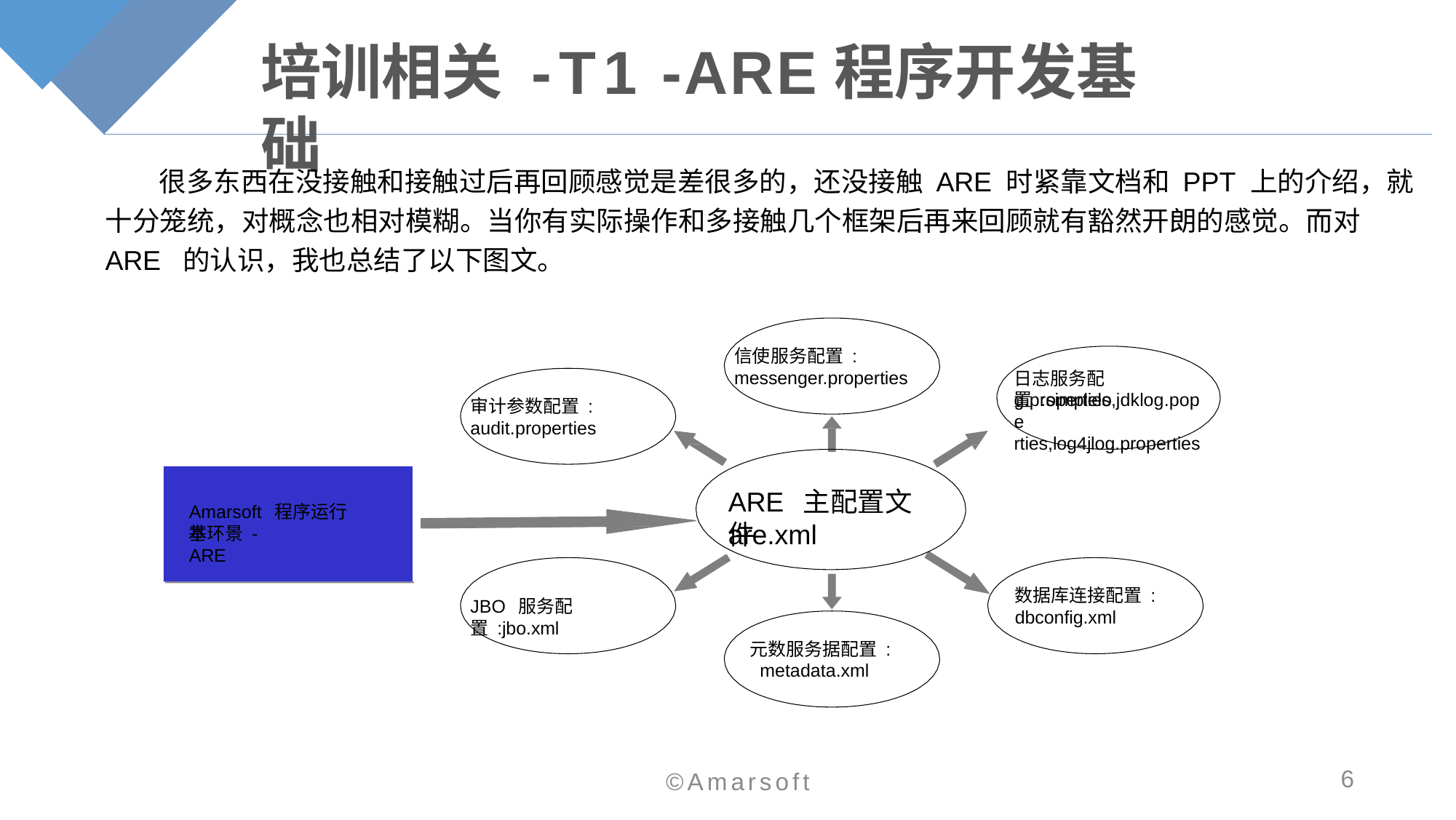

# 培训相关 -T1 -ARE程序开发基础
很多东西在没接触和接触过后再回顾感觉是差很多的，还没接触 ARE 时紧靠文档和 PPT 上的介绍，就 十分笼统，对概念也相对模糊。当你有实际操作和多接触几个框架后再来回顾就有豁然开朗的感觉。而对 ARE  的认识，我也总结了以下图文。

信使服务配置:

messenger.properties
日志服务配置:simplelo

g.properties,jdklog.pope  rties,log4jlog.properties
审计参数配置:

audit.properties

ARE 主配置文件
Amarsoft 程序运行基

are.xml
本环景 -ARE

数据库连接配置:

JBO 服务配置:jbo.xml
dbconfig.xml

元数服务据配置:  metadata.xml

6
©Amarsoft